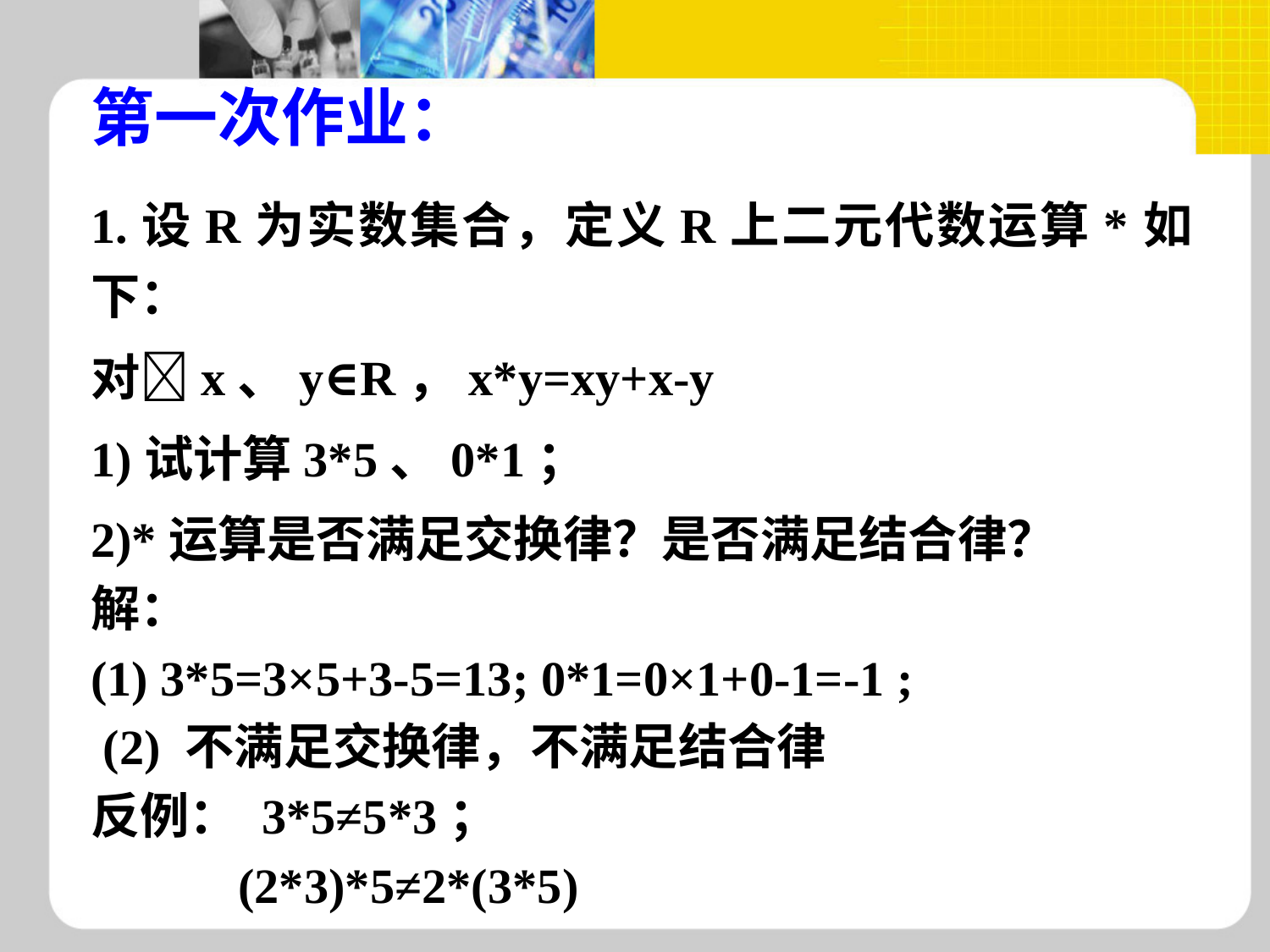

# 第一次作业：
1.设R为实数集合，定义R上二元代数运算*如下：
对∀x、y∈R，x*y=xy+x-y
1)试计算3*5、0*1；
2)*运算是否满足交换律？是否满足结合律？
解：
(1) 3*5=3×5+3-5=13; 0*1=0×1+0-1=-1 ;
 (2) 不满足交换律，不满足结合律
反例： 3*5≠5*3；
            (2*3)*5≠2*(3*5)